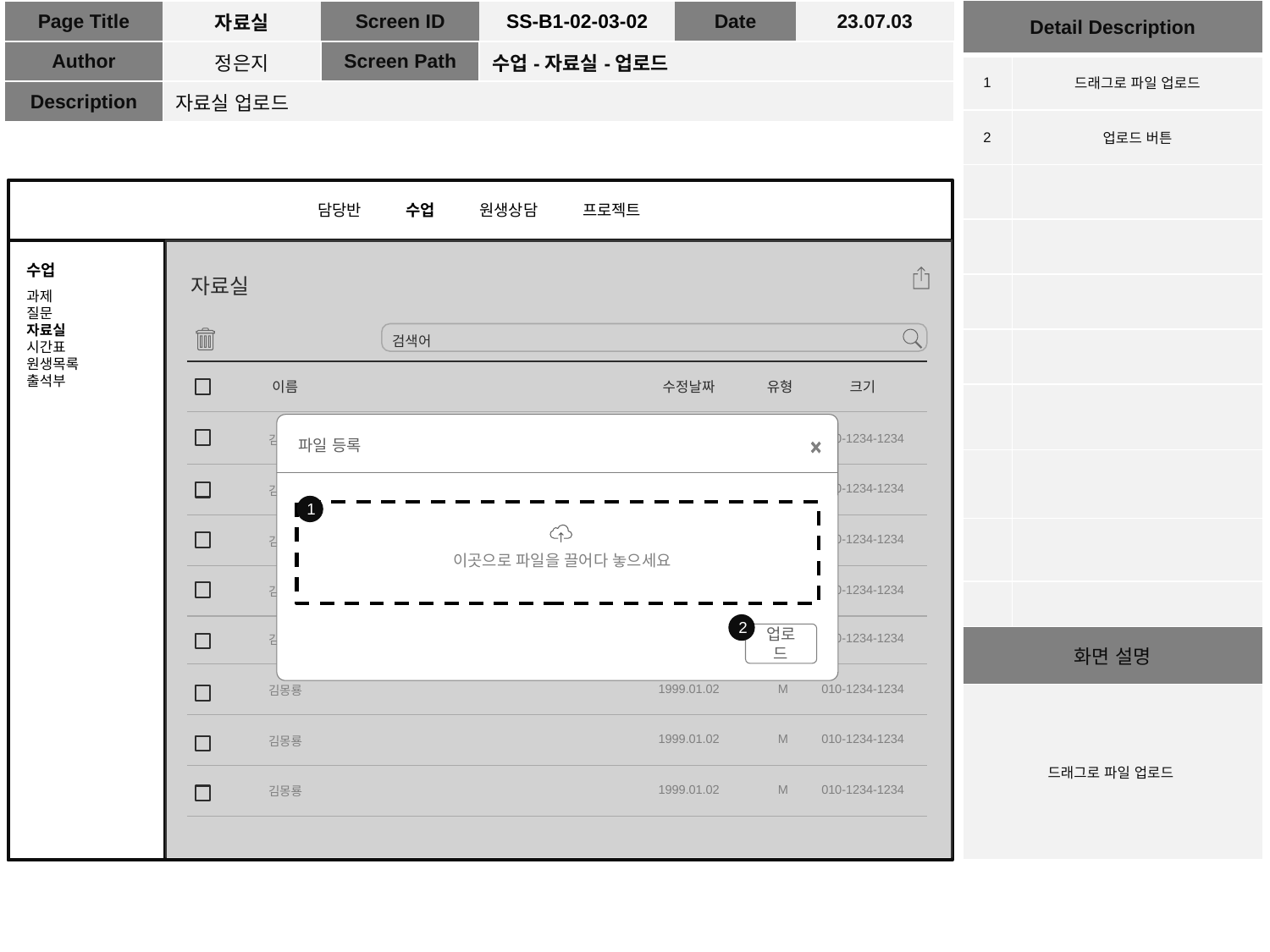

| Detail Description |  |
| --- | --- |
| 1 | 드래그로 파일 업로드 |
| 2 | 업로드 버튼 |
|  |  |
|  |  |
|  |  |
|  |  |
|  |  |
|  |  |
|  |  |
|  |  |
| 화면 설명 |  |
| 드래그로 파일 업로드 |  |
| Page Title | 자료실 | Screen ID | SS-B1-02-03-02 | Date | 23.07.03 |
| --- | --- | --- | --- | --- | --- |
| Author | 정은지 | Screen Path | 수업-자료실-업로드 |  |  |
| Description | 자료실 업로드 |  |  |  |  |

담당반          수업          원생상담          프로젝트

수업

과제
질문
자료실
시간표
원생목록
출석부

자료실

검색어

이름
수정날짜
유형
크기

파일 등록

업로드
010-1234-1234
M
1999.01.02
김몽룡

010-1234-1234
M
1999.01.02
김몽룡

1

010-1234-1234
M
1999.01.02
김몽룡

이곳으로 파일을 끌어다 놓으세요
010-1234-1234
M
1999.01.02
김몽룡

2
010-1234-1234
M
1999.01.02
김몽룡

010-1234-1234
M
1999.01.02
김몽룡

010-1234-1234
M
1999.01.02
김몽룡

010-1234-1234
M
1999.01.02
김몽룡